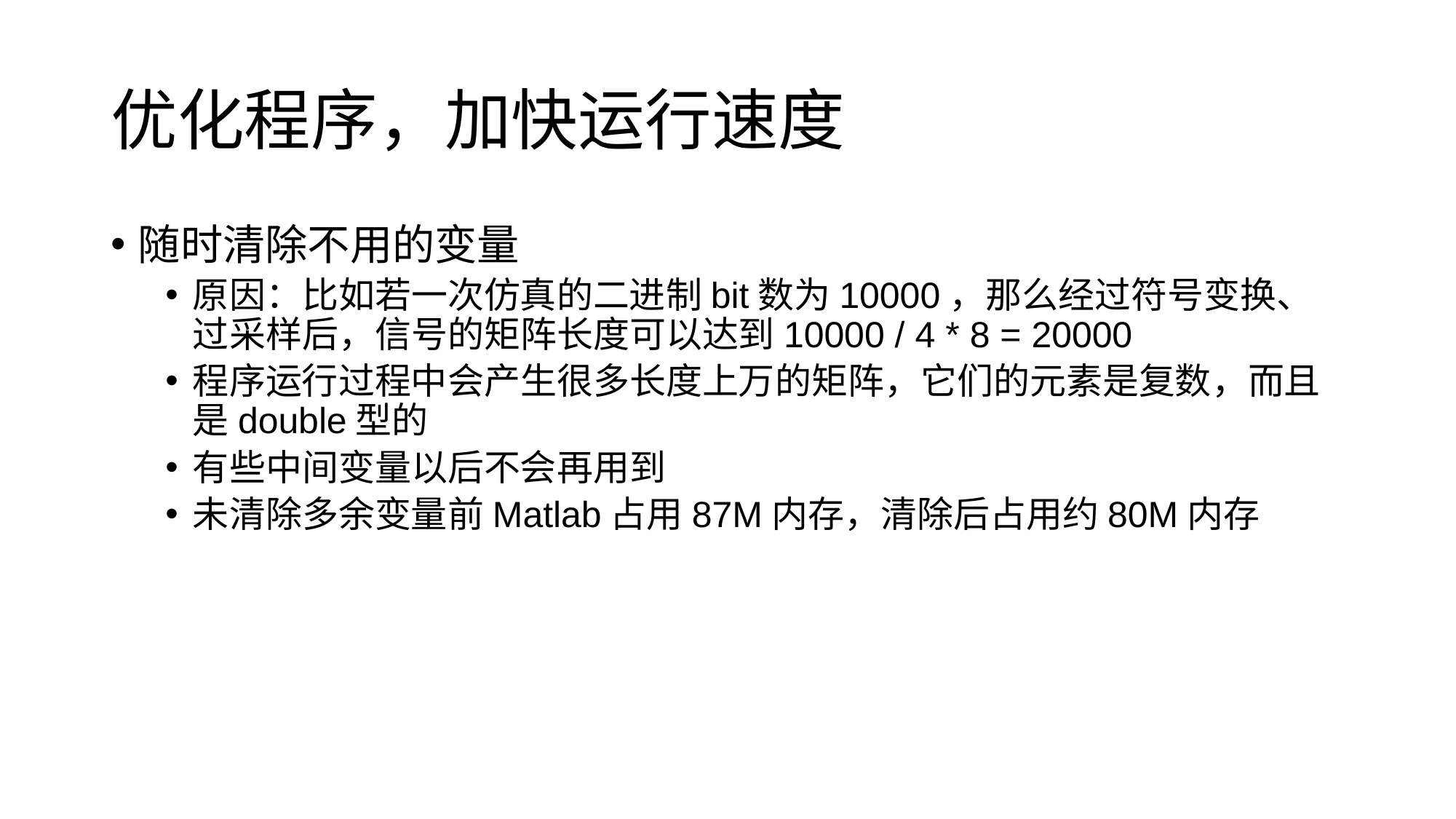

# 优化程序，加快运行速度
随时清除不用的变量
原因：比如若一次仿真的二进制bit数为10000，那么经过符号变换、过采样后，信号的矩阵长度可以达到10000 / 4 * 8 = 20000
程序运行过程中会产生很多长度上万的矩阵，它们的元素是复数，而且是double型的
有些中间变量以后不会再用到
未清除多余变量前Matlab占用87M内存，清除后占用约80M内存